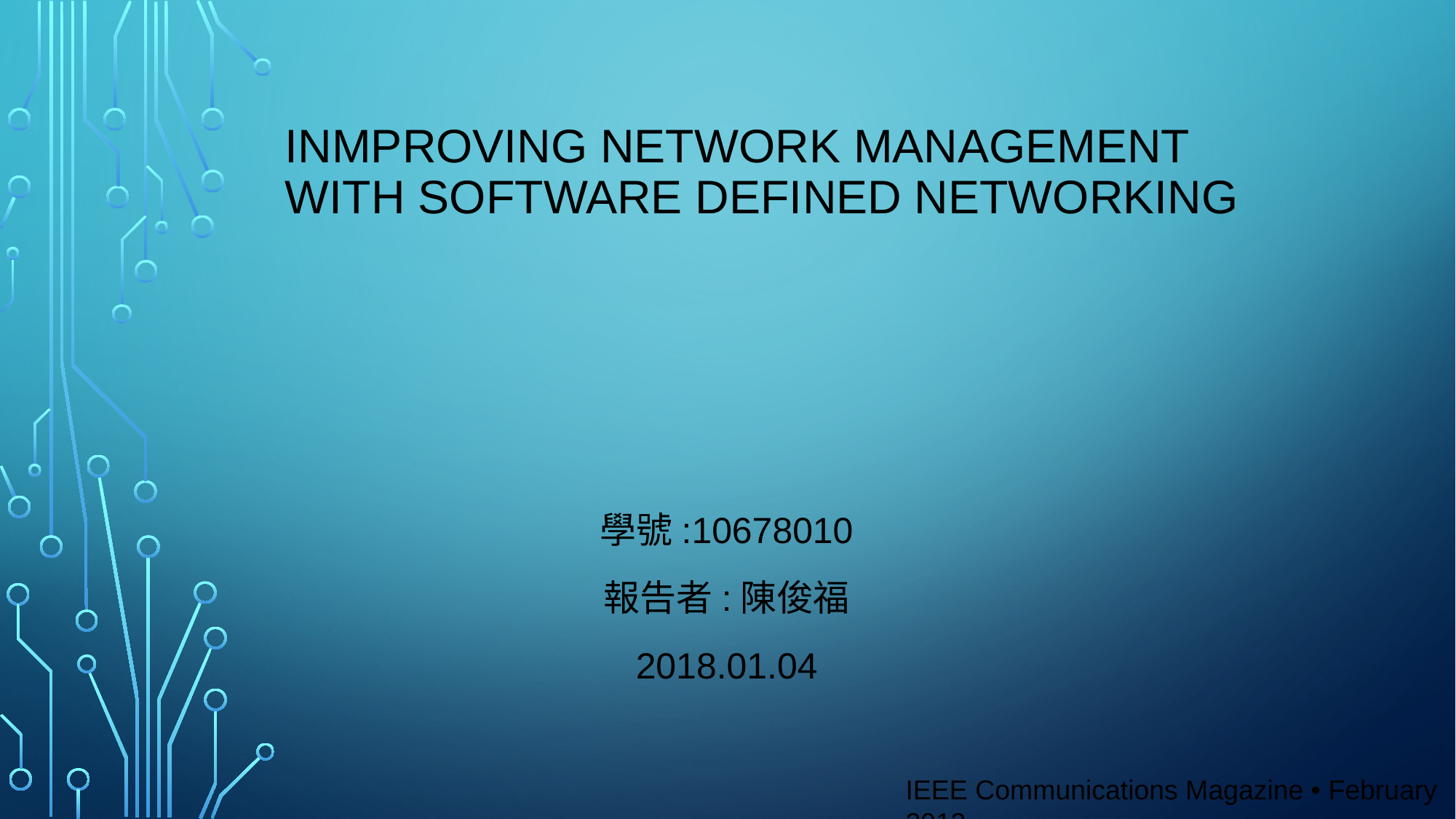

# INMPROVING NETWORK MANAGEMENT WITH SOFTWARE DEFINED NETWORKING
學號:10678010
報告者:陳俊福
2018.01.04
IEEE Communications Magazine • February 2013